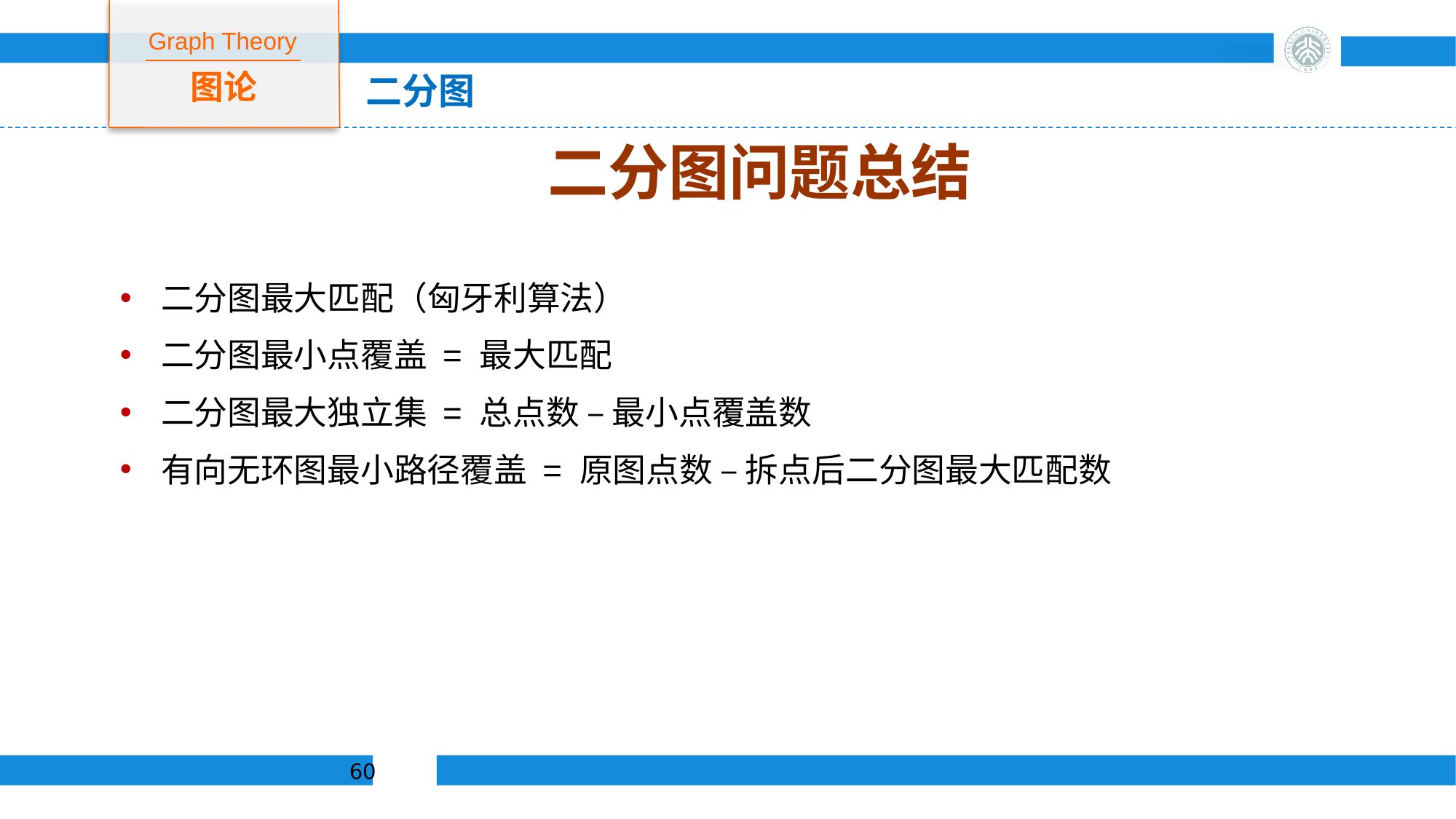

Graph Theory
图论
二分图
# 二分图问题总结
二分图最大匹配（匈牙利算法）
二分图最小点覆盖 = 最大匹配
二分图最大独立集 = 总点数 – 最小点覆盖数
有向无环图最小路径覆盖 = 原图点数 – 拆点后二分图最大匹配数